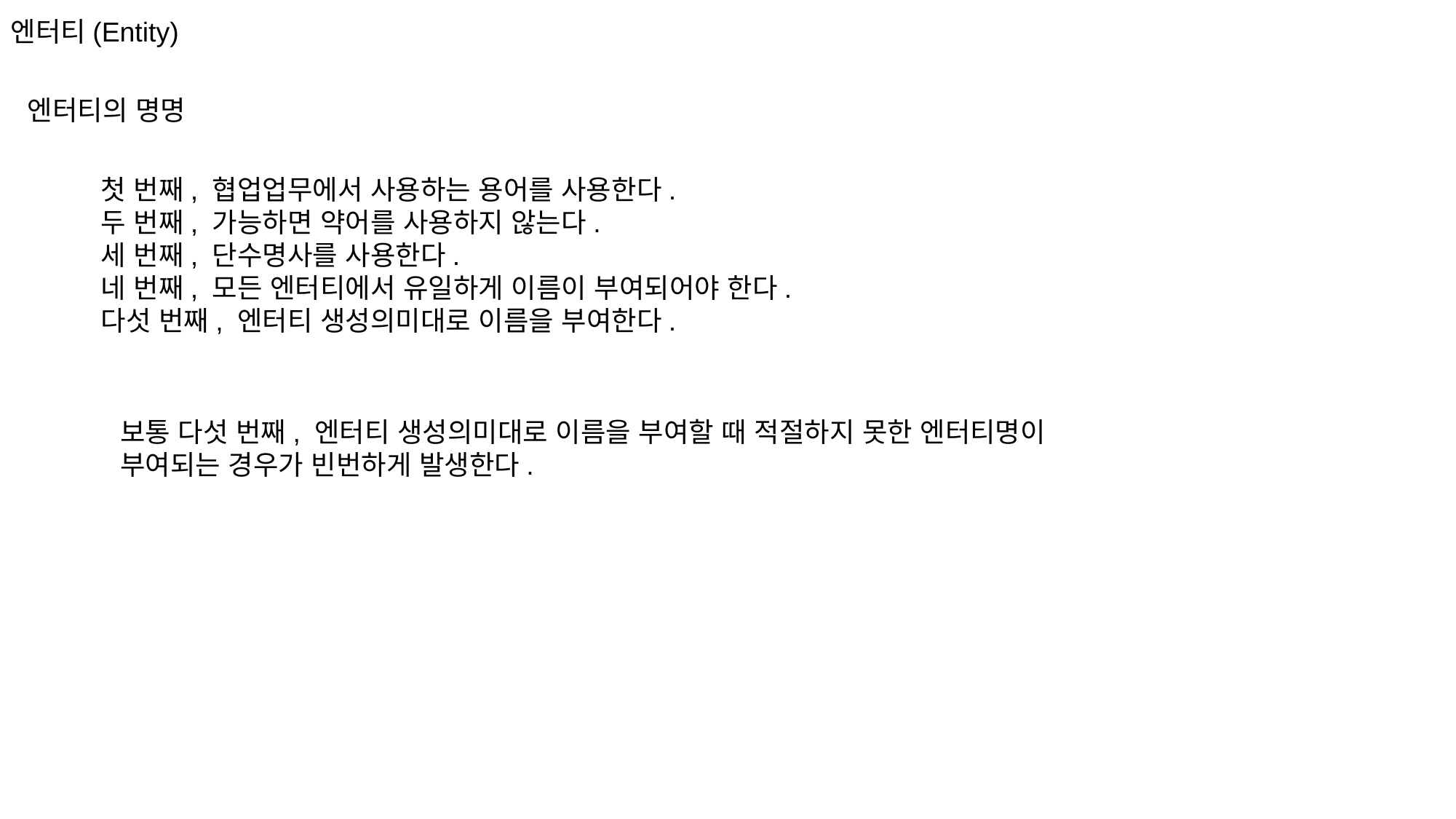

엔터티(Entity)
엔터티의 명명
첫 번째, 협업업무에서 사용하는 용어를 사용한다.
두 번째, 가능하면 약어를 사용하지 않는다.
세 번째, 단수명사를 사용한다.
네 번째, 모든 엔터티에서 유일하게 이름이 부여되어야 한다.
다섯 번째, 엔터티 생성의미대로 이름을 부여한다.
보통 다섯 번째, 엔터티 생성의미대로 이름을 부여할 때 적절하지 못한 엔터티명이
부여되는 경우가 빈번하게 발생한다.